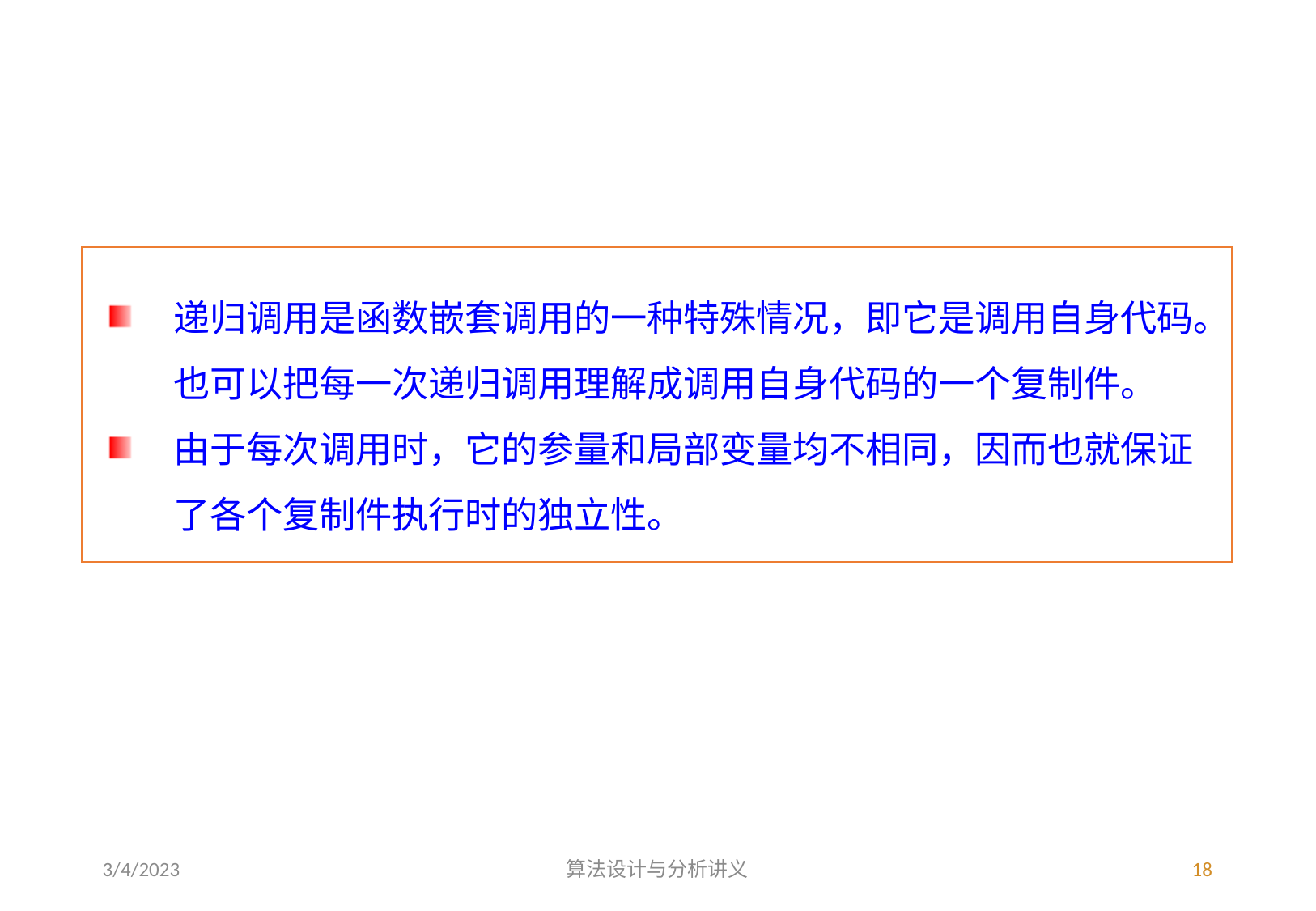

递归调用是函数嵌套调用的一种特殊情况，即它是调用自身代码。也可以把每一次递归调用理解成调用自身代码的一个复制件。
由于每次调用时，它的参量和局部变量均不相同，因而也就保证了各个复制件执行时的独立性。
3/4/2023
算法设计与分析讲义
18